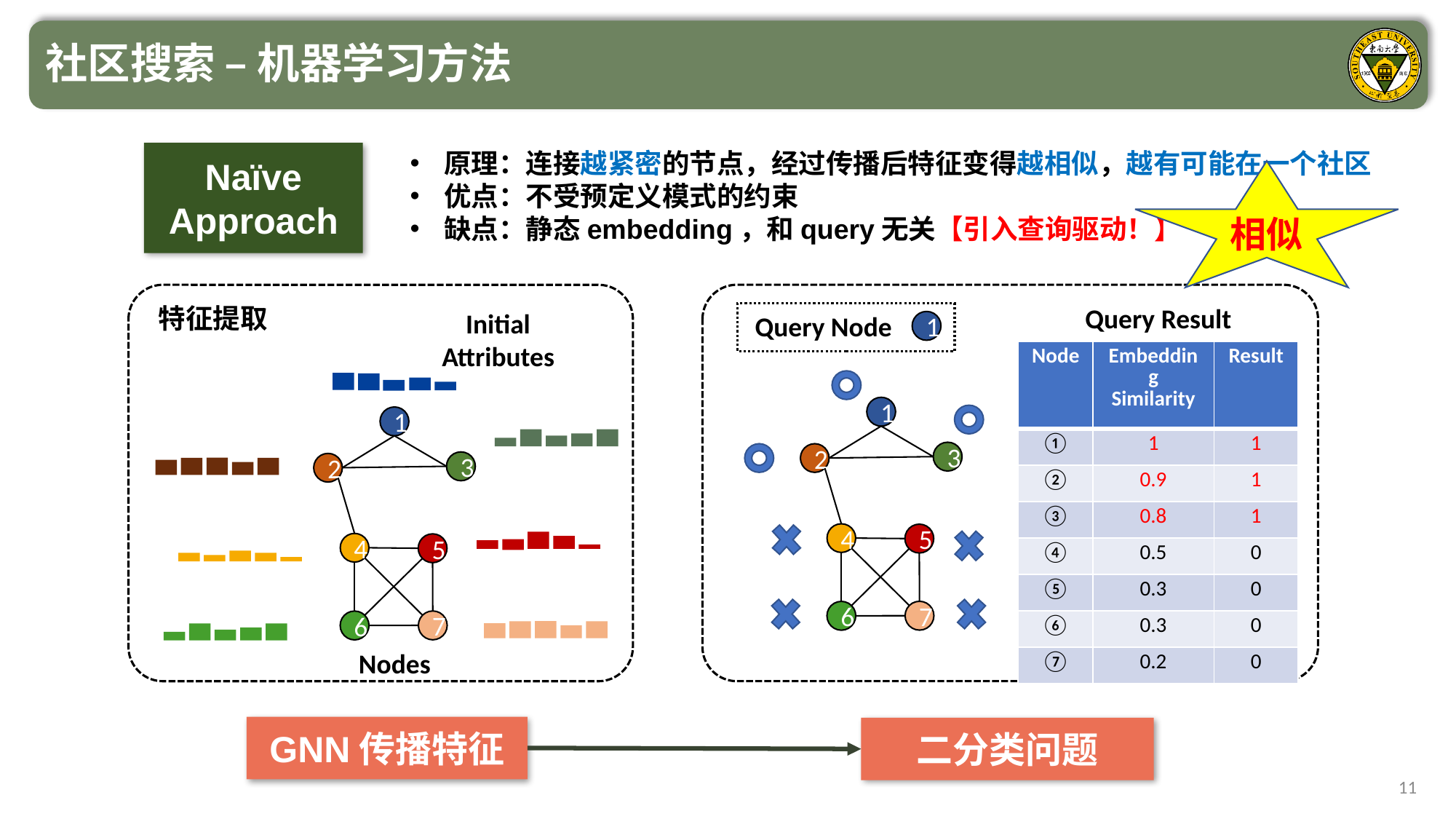

社区搜索 – 机器学习方法
原理：连接越紧密的节点，经过传播后特征变得越相似，越有可能在一个社区
优点：不受预定义模式的约束
缺点：静态embedding，和query无关【引入查询驱动！】
Naïve
Approach
相似

特征提取

1

3
2

4
5

7
6

Query Result
Initial
Attributes

Query Node
1
| Node | Embedding Similarity | Result |
| --- | --- | --- |
| ① | 1 | 1 |
| ② | 0.9 | 1 |
| ③ | 0.8 | 1 |
| ④ | 0.5 | 0 |
| ⑤ | 0.3 | 0 |
| ⑥ | 0.3 | 0 |
| ⑦ | 0.2 | 0 |

1

3

2

4

5

7
6
Nodes
GNN传播特征
二分类问题
11